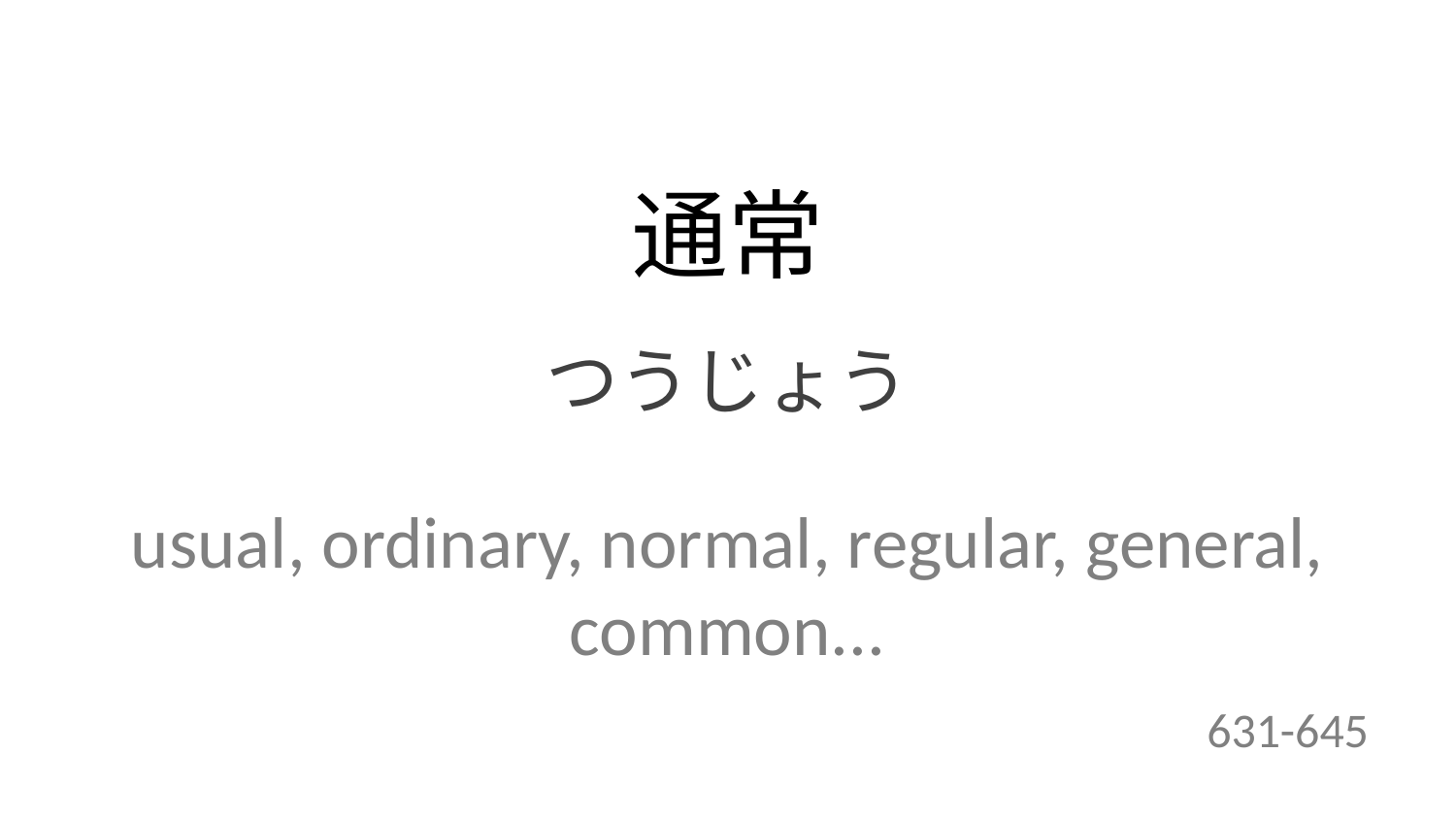

通常

つうじょう
usual, ordinary, normal, regular, general, common...
631-645